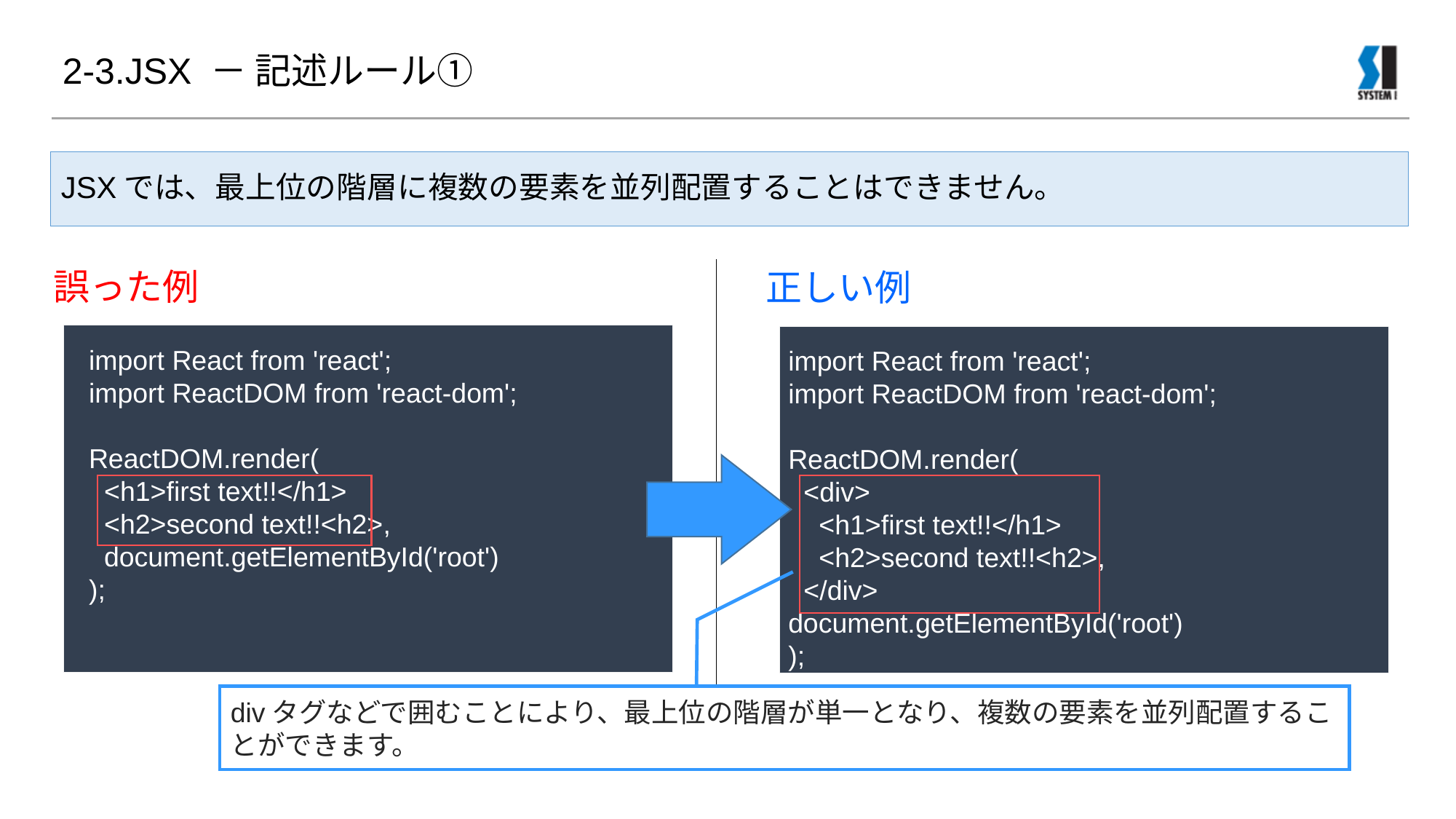

# 2-3.JSX － 記述ルール①
JSXでは、最上位の階層に複数の要素を並列配置することはできません。
誤った例
正しい例

import React from 'react';
import ReactDOM from 'react-dom';

ReactDOM.render(
  <h1>first text!!</h1>
  <h2>second text!!<h2>,
  document.getElementById('root')
);
import React from 'react';
import ReactDOM from 'react-dom';

ReactDOM.render(
  <div>
    <h1>first text!!</h1>
    <h2>second text!!<h2>,
  </div>
document.getElementById('root')
);

divタグなどで囲むことにより、最上位の階層が単一となり、複数の要素を並列配置することができます。